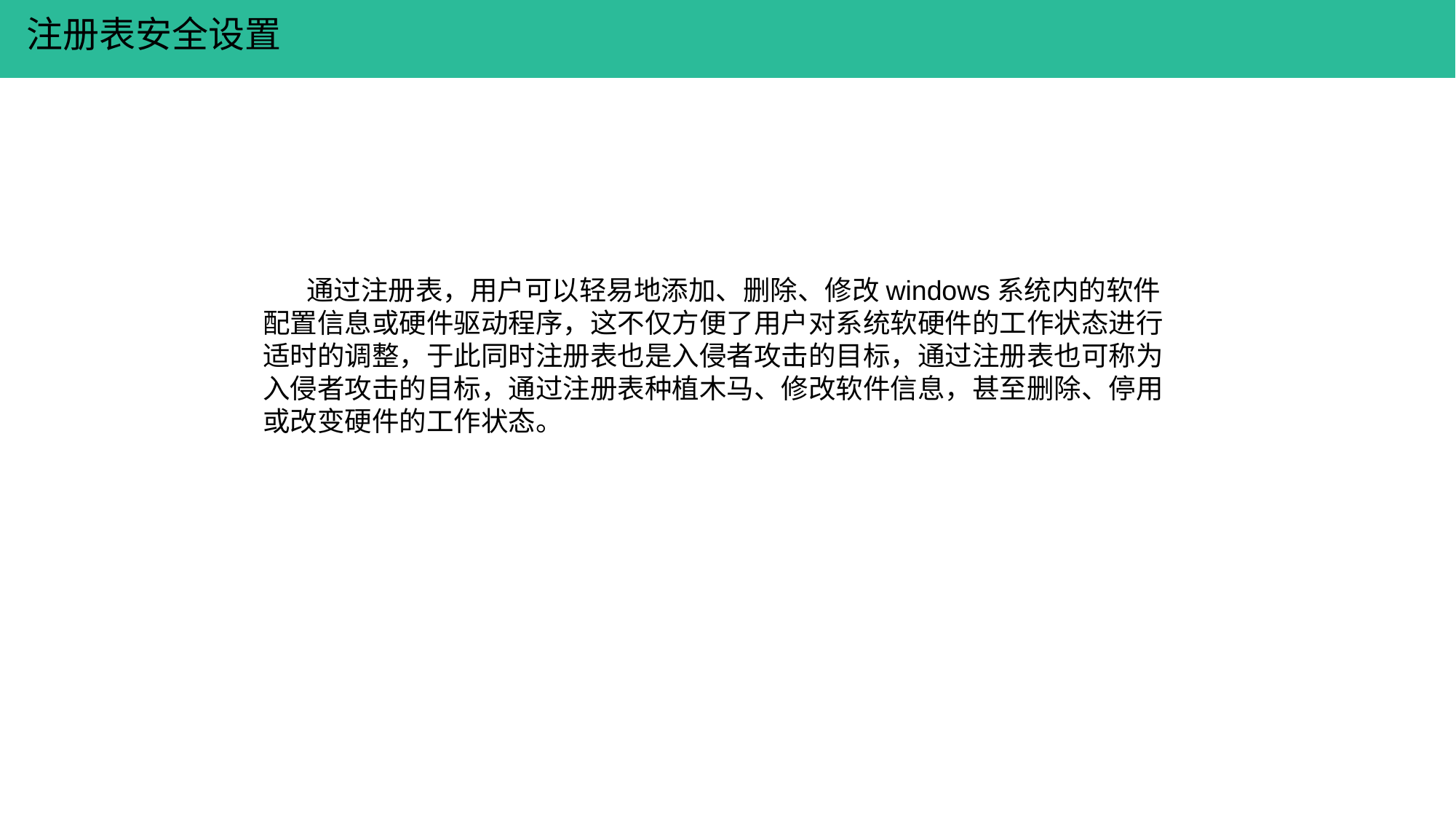

注册表安全设置
      通过注册表，用户可以轻易地添加、删除、修改windows系统内的软件配置信息或硬件驱动程序，这不仅方便了用户对系统软硬件的工作状态进行适时的调整，于此同时注册表也是入侵者攻击的目标，通过注册表也可称为入侵者攻击的目标，通过注册表种植木马、修改软件信息，甚至删除、停用或改变硬件的工作状态。